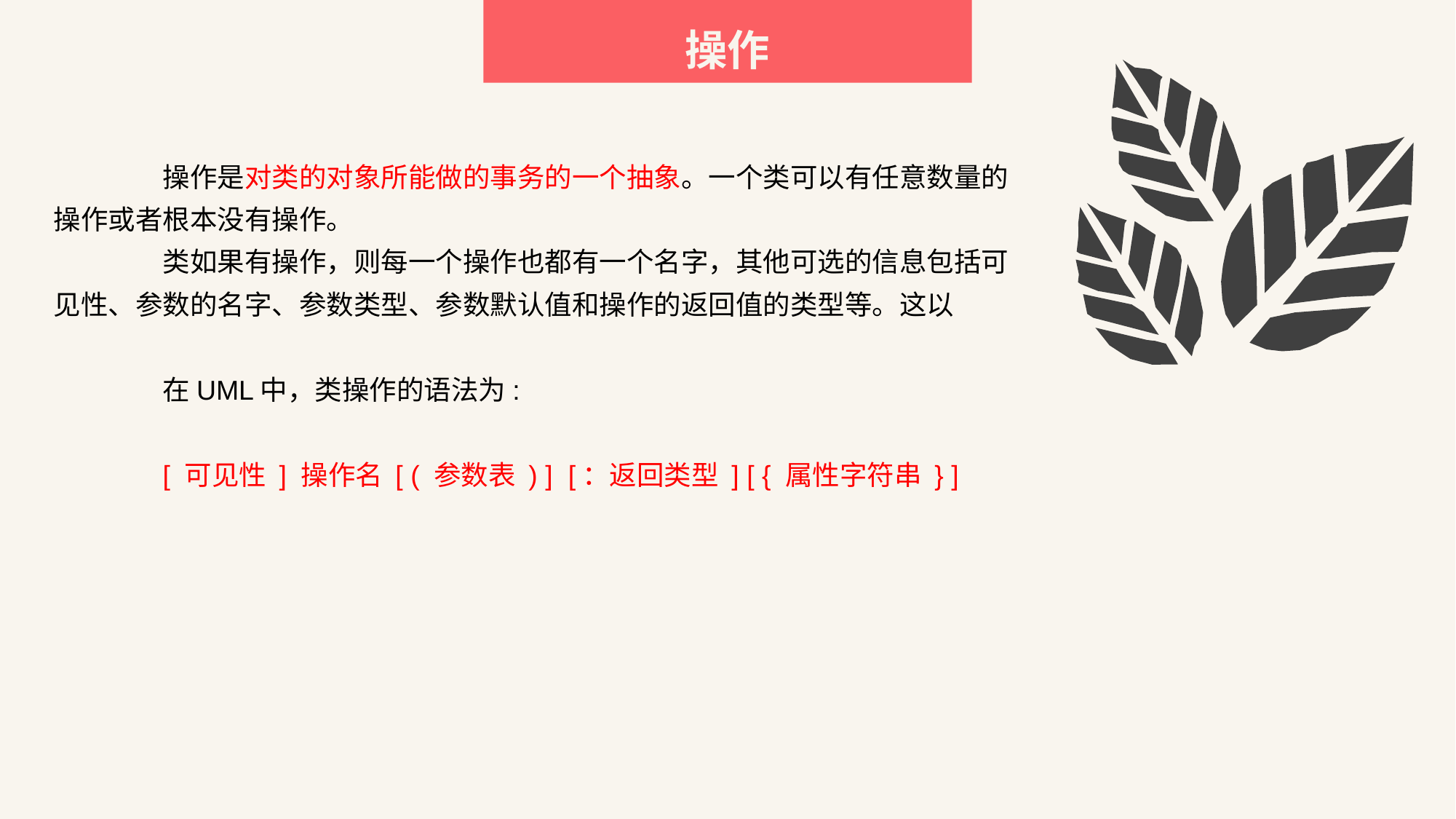

操作

	操作是对类的对象所能做的事务的一个抽象。一个类可以有任意数量的操作或者根本没有操作。
	类如果有操作，则每一个操作也都有一个名字，其他可选的信息包括可见性、参数的名字、参数类型、参数默认值和操作的返回值的类型等。这以

	在UML中，类操作的语法为:

	[ 可见性 ] 操作名 [ ( 参数表 ) ]  [：返回类型 ] [ { 属性字符串 } ]